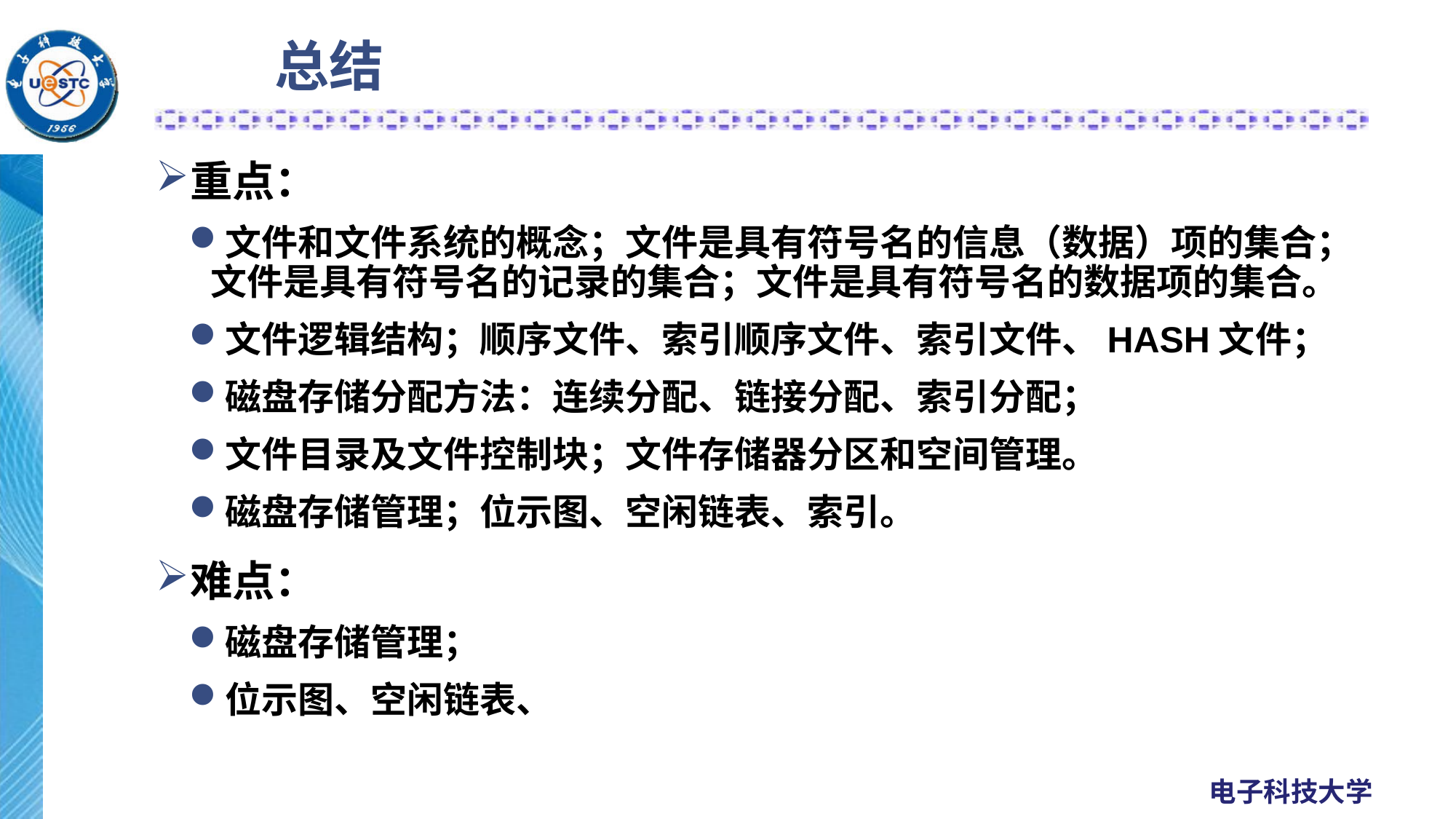

# 总结
重点：
文件和文件系统的概念；文件是具有符号名的信息（数据）项的集合；文件是具有符号名的记录的集合；文件是具有符号名的数据项的集合。
文件逻辑结构；顺序文件、索引顺序文件、索引文件、HASH文件；
磁盘存储分配方法：连续分配、链接分配、索引分配；
文件目录及文件控制块；文件存储器分区和空间管理。
磁盘存储管理；位示图、空闲链表、索引。
难点：
磁盘存储管理；
位示图、空闲链表、